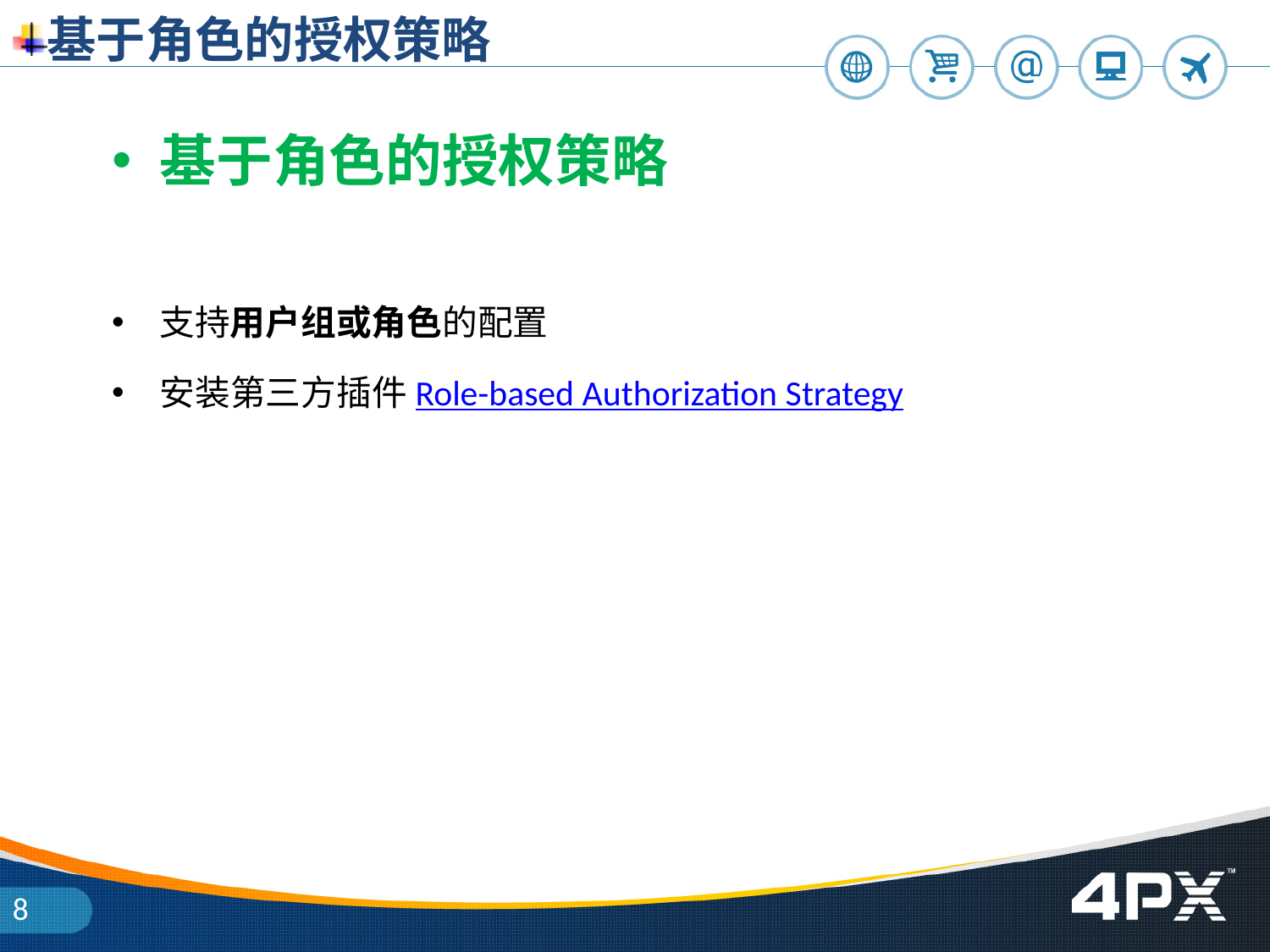

# 基于角色的授权策略

基于角色的授权策略

支持用户组或角色的配置
安装第三方插件Role-based Authorization Strategy
8